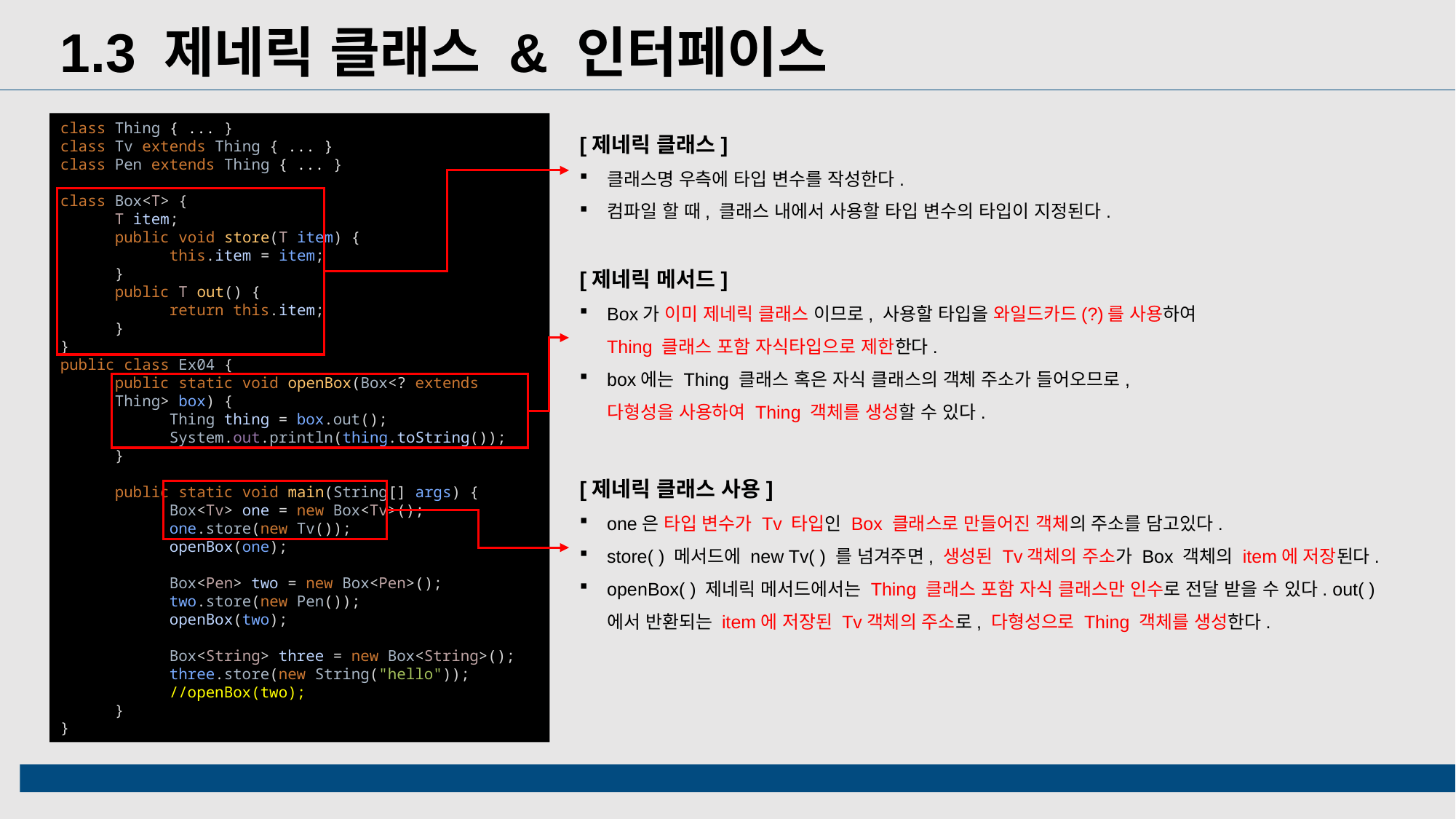

1.3 제네릭 클래스 & 인터페이스
class Thing { ... }
class Tv extends Thing { ... }
class Pen extends Thing { ... }

class Box<T> {
T item;
public void store(T item) {
this.item = item;
}
public T out() {
return this.item;
}
}
public class Ex04 {
public static void openBox(Box<? extends Thing> box) {
Thing thing = box.out();
System.out.println(thing.toString());
}

public static void main(String[] args) {
Box<Tv> one = new Box<Tv>();
one.store(new Tv());
openBox(one);

Box<Pen> two = new Box<Pen>();
two.store(new Pen());
openBox(two);

Box<String> three = new Box<String>();
three.store(new String("hello"));
//openBox(two);
}
}
[제네릭 클래스]
클래스명 우측에 타입 변수를 작성한다.
컴파일 할 때, 클래스 내에서 사용할 타입 변수의 타입이 지정된다.

[제네릭 메서드]
Box가 이미 제네릭 클래스 이므로, 사용할 타입을 와일드카드(?)를 사용하여 Thing 클래스 포함 자식타입으로 제한한다.
box에는 Thing 클래스 혹은 자식 클래스의 객체 주소가 들어오므로,          다형성을 사용하여 Thing 객체를 생성할 수 있다.

[제네릭 클래스 사용]
one은 타입 변수가 Tv 타입인 Box 클래스로 만들어진 객체의 주소를 담고있다.
store( ) 메서드에 new Tv( ) 를 넘겨주면, 생성된 Tv객체의 주소가 Box 객체의 item에 저장된다.
openBox( ) 제네릭 메서드에서는 Thing 클래스 포함 자식 클래스만 인수로 전달 받을 수 있다. out( )에서 반환되는 item에 저장된 Tv객체의 주소로, 다형성으로 Thing 객체를 생성한다.